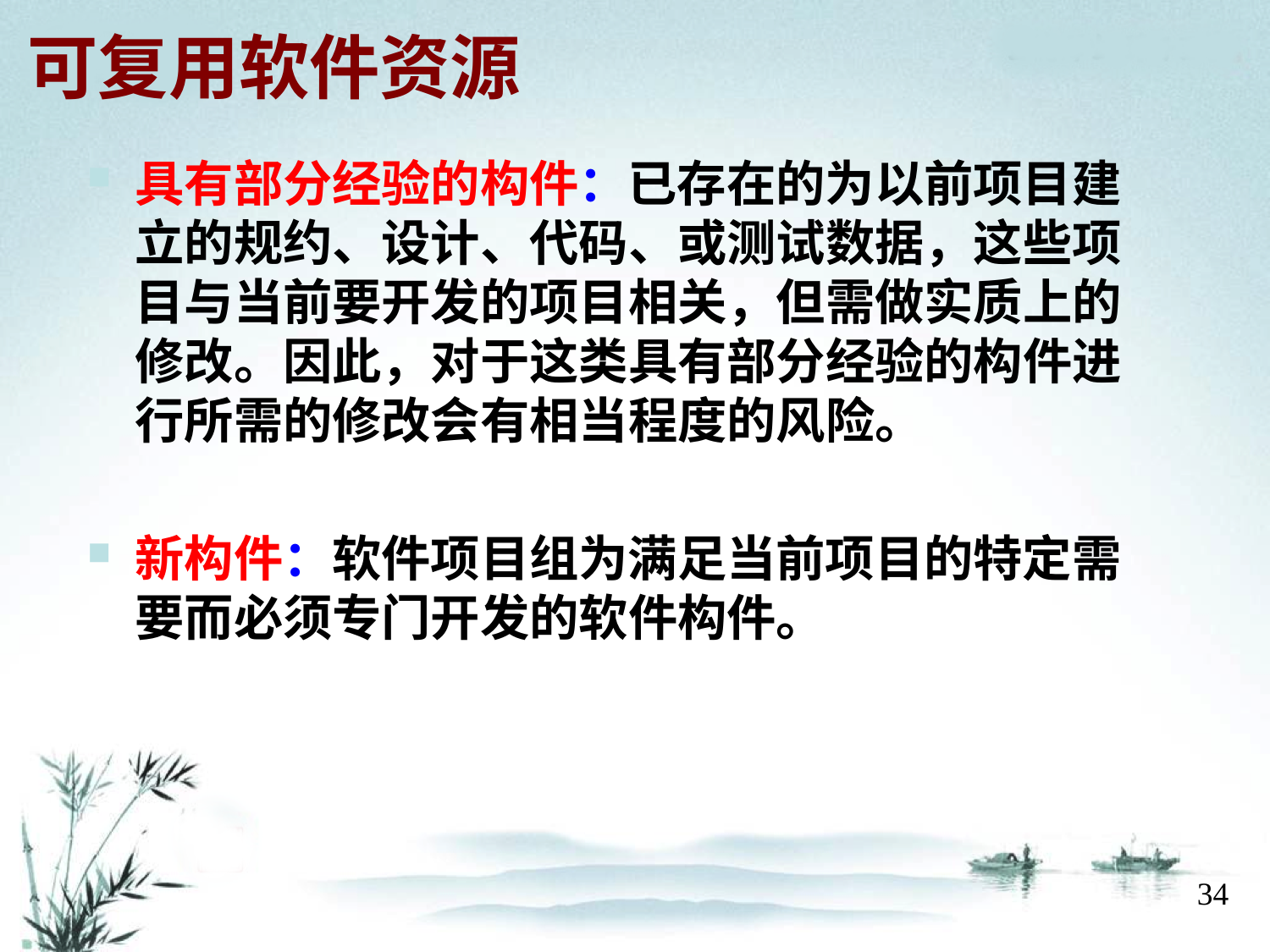

# 可复用软件资源
具有部分经验的构件：已存在的为以前项目建立的规约、设计、代码、或测试数据，这些项目与当前要开发的项目相关，但需做实质上的修改。因此，对于这类具有部分经验的构件进行所需的修改会有相当程度的风险。

新构件：软件项目组为满足当前项目的特定需要而必须专门开发的软件构件。
34